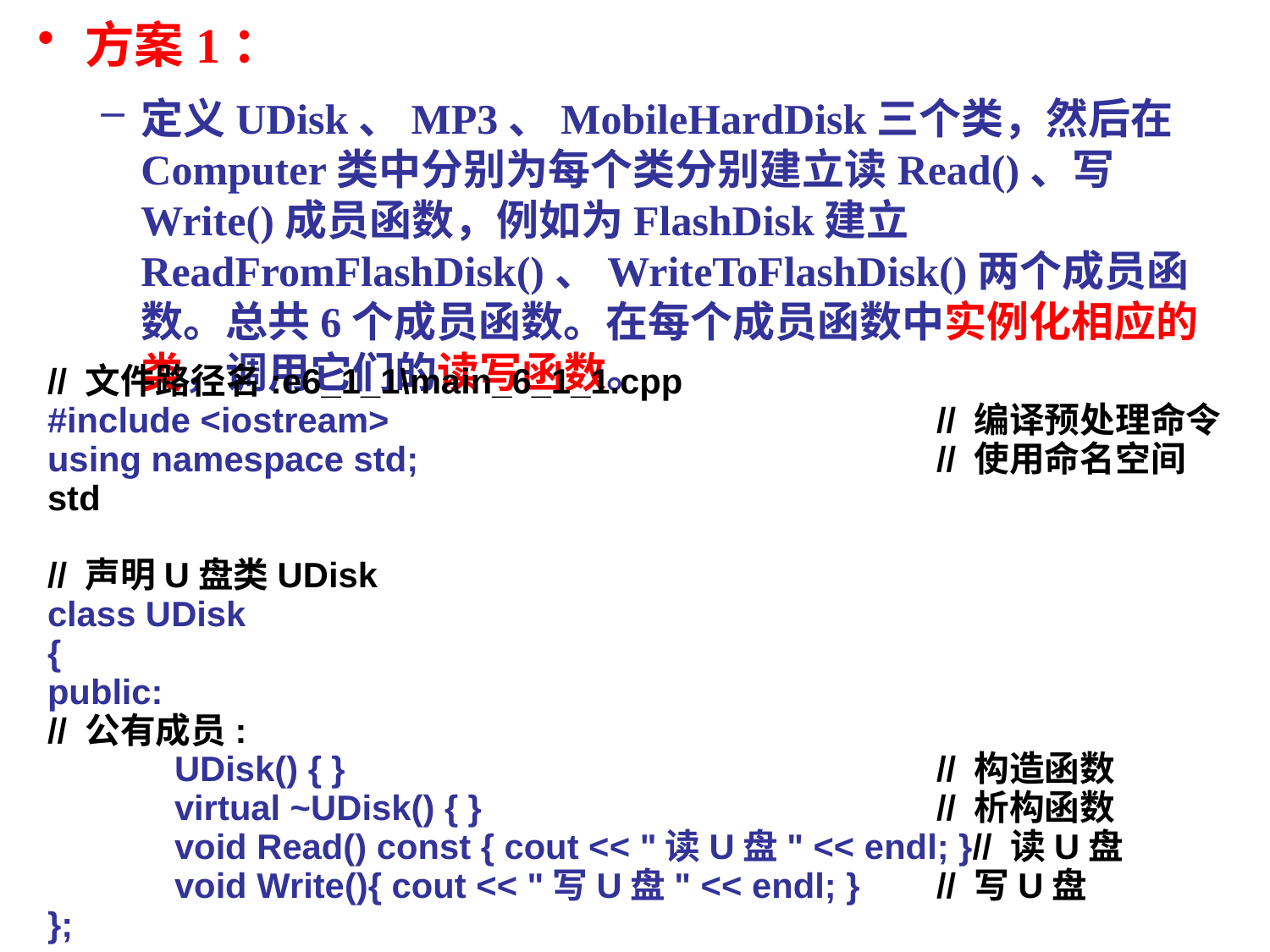

方案1：
定义UDisk、MP3、MobileHardDisk三个类，然后在Computer类中分别为每个类分别建立读Read()、写Write()成员函数，例如为FlashDisk建立ReadFromFlashDisk()、WriteToFlashDisk()两个成员函数。总共6个成员函数。在每个成员函数中实例化相应的类，调用它们的读写函数。

// 文件路径名:e6_1_1\main_6_1_1.cpp
#include <iostream>       				// 编译预处理命令
using namespace std;					// 使用命名空间std

// 声明U盘类UDisk
class UDisk
{
public:
// 公有成员:
	UDisk() { }					// 构造函数
	virtual ~UDisk() { }				// 析构函数
	void Read() const { cout << "读U盘" << endl; }// 读U盘
	void Write(){ cout << "写U盘" << endl; }	// 写U盘
};